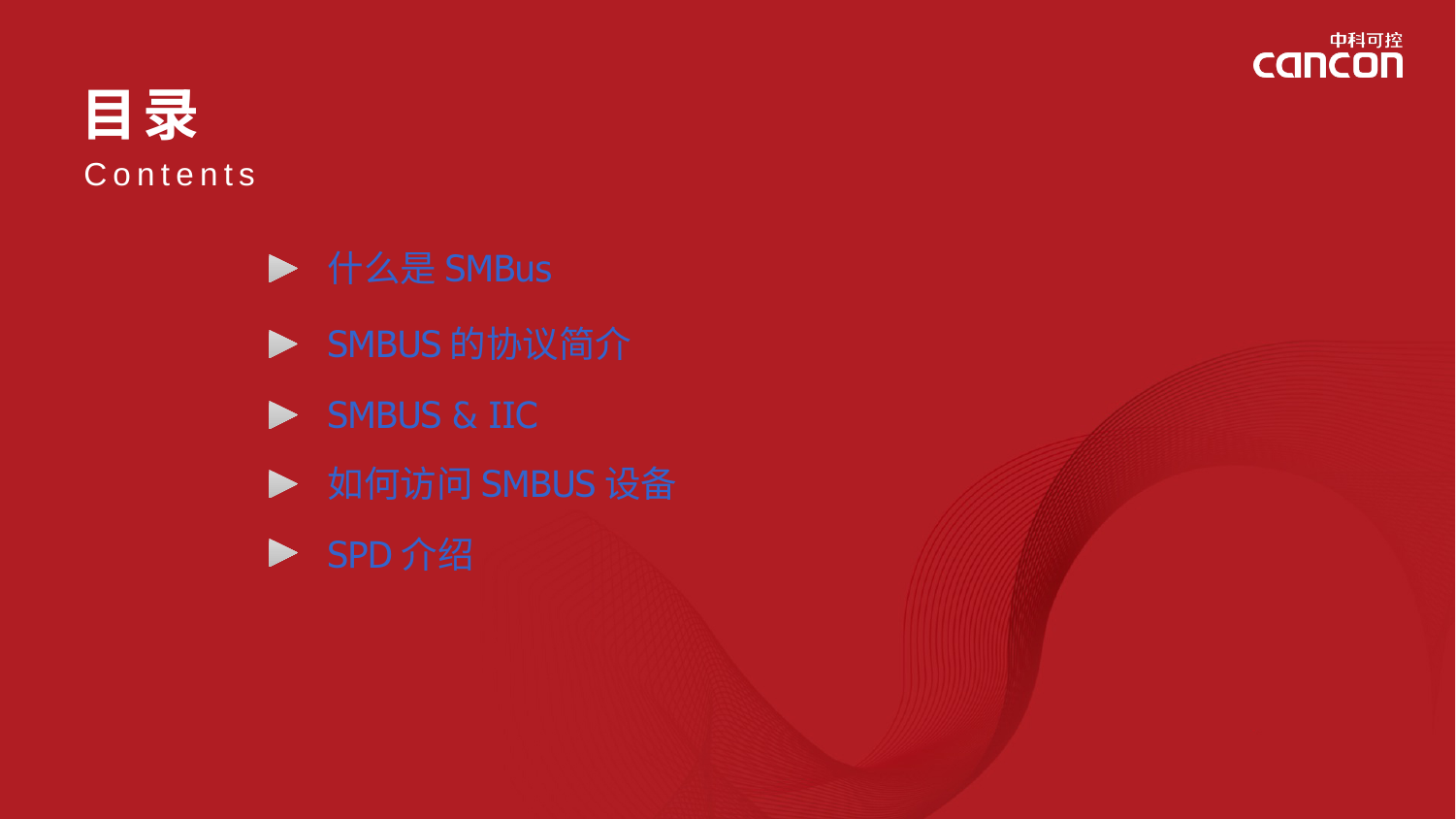

什么是SMBus

SMBUS的协议简介

SMBUS & IIC

如何访问SMBUS设备

SPD介绍